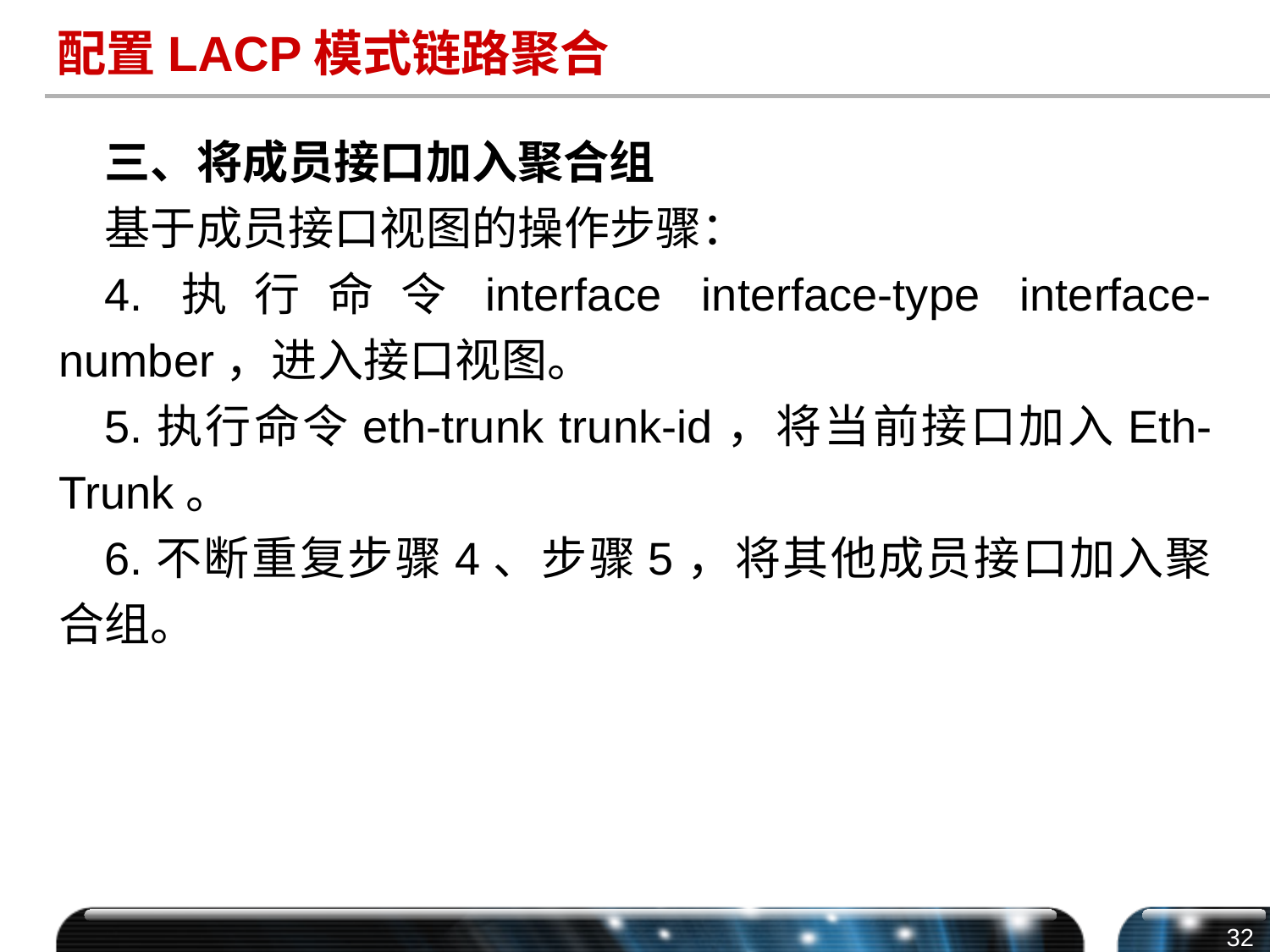

# 配置LACP模式链路聚合
三、将成员接口加入聚合组
基于成员接口视图的操作步骤：
4.执行命令interface interface-type interface-number，进入接口视图。
5.执行命令eth-trunk trunk-id，将当前接口加入Eth-Trunk。
6.不断重复步骤4、步骤5，将其他成员接口加入聚合组。